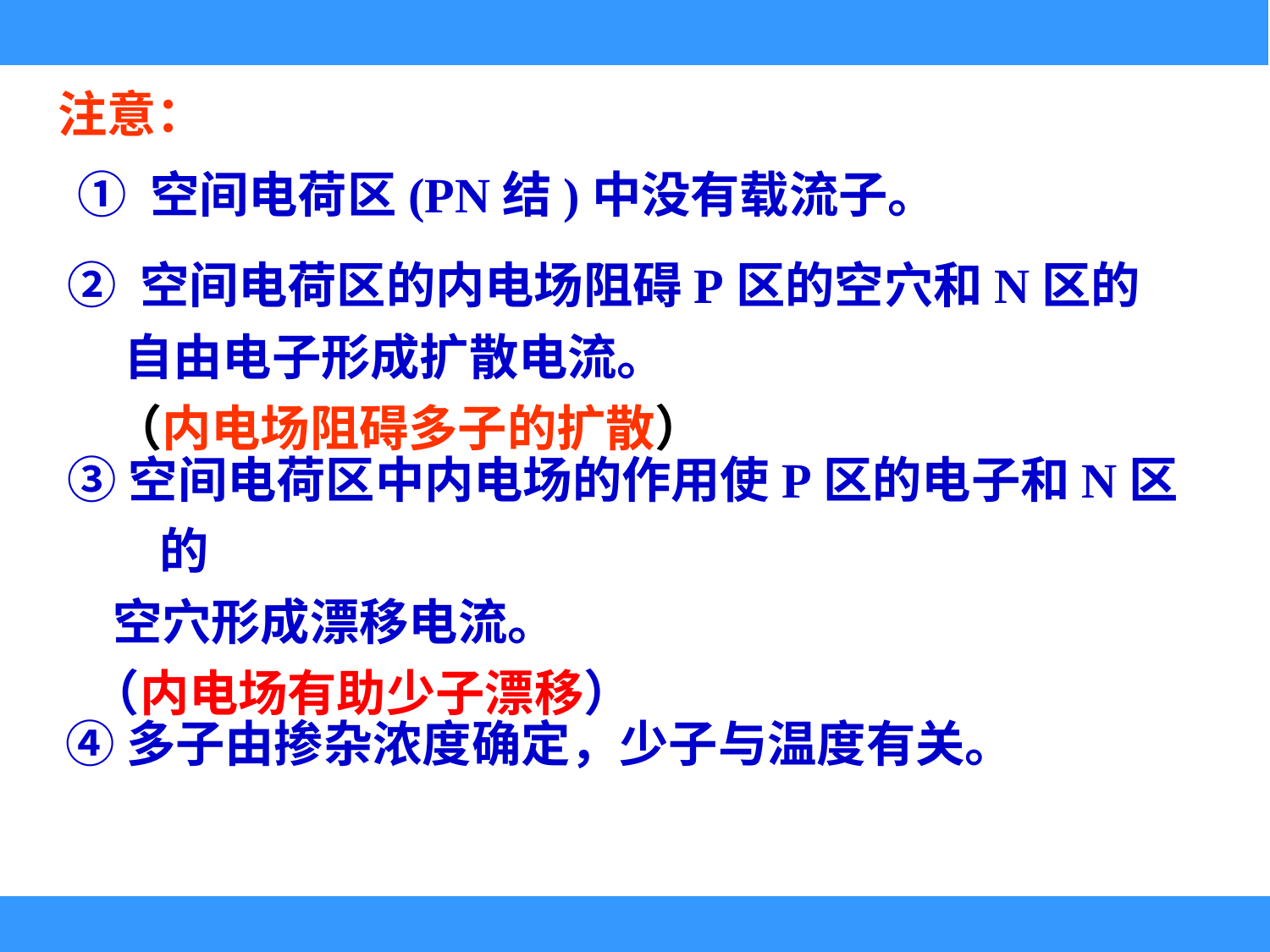

注意：
① 空间电荷区(PN结)中没有载流子。
② 空间电荷区的内电场阻碍P区的空穴和N区的
    自由电子形成扩散电流。
   （内电场阻碍多子的扩散）
③空间电荷区中内电场的作用使P区的电子和N区的
   空穴形成漂移电流。
 （内电场有助少子漂移）
④多子由掺杂浓度确定，少子与温度有关。